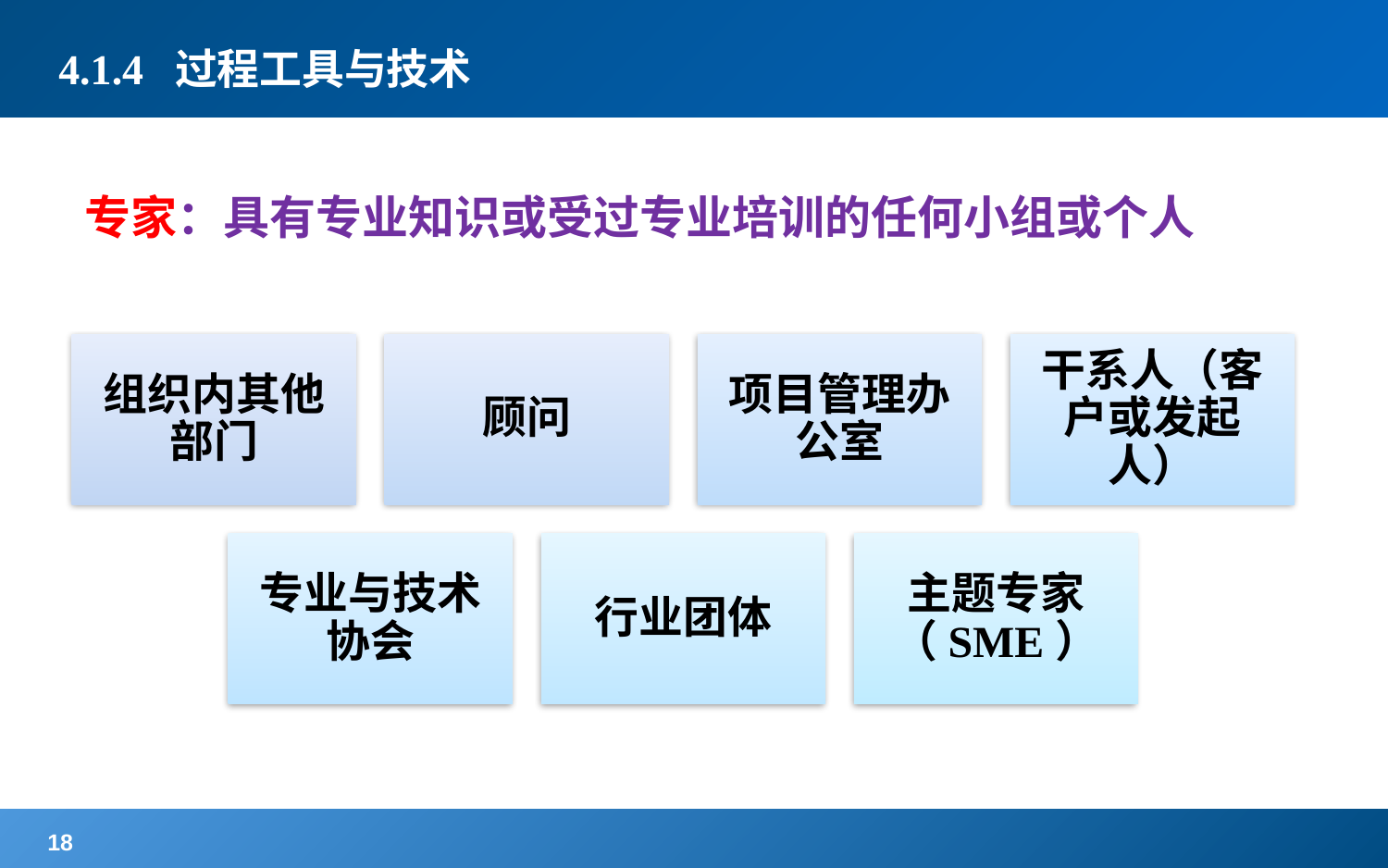

# 4.1.4  过程工具与技术
专家：具有专业知识或受过专业培训的任何小组或个人

组织内其他部门
顾问
项目管理办公室
干系人（客户或发起人）
专业与技术协会
行业团体
主题专家（SME）